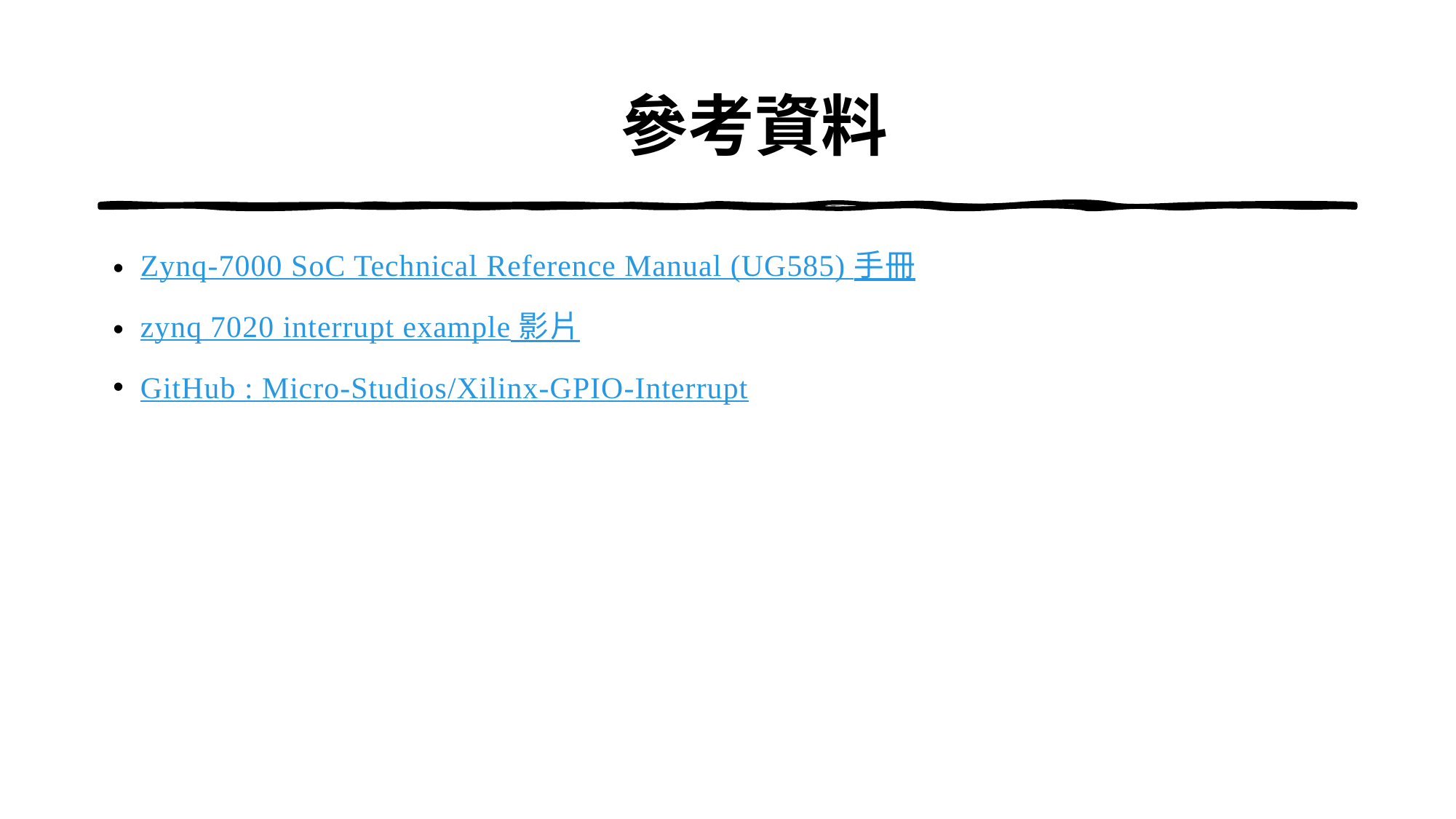

# 參考資料
Zynq-7000 SoC Technical Reference Manual (UG585) 手冊
zynq 7020 interrupt example 影片
GitHub : Micro-Studios/Xilinx-GPIO-Interrupt